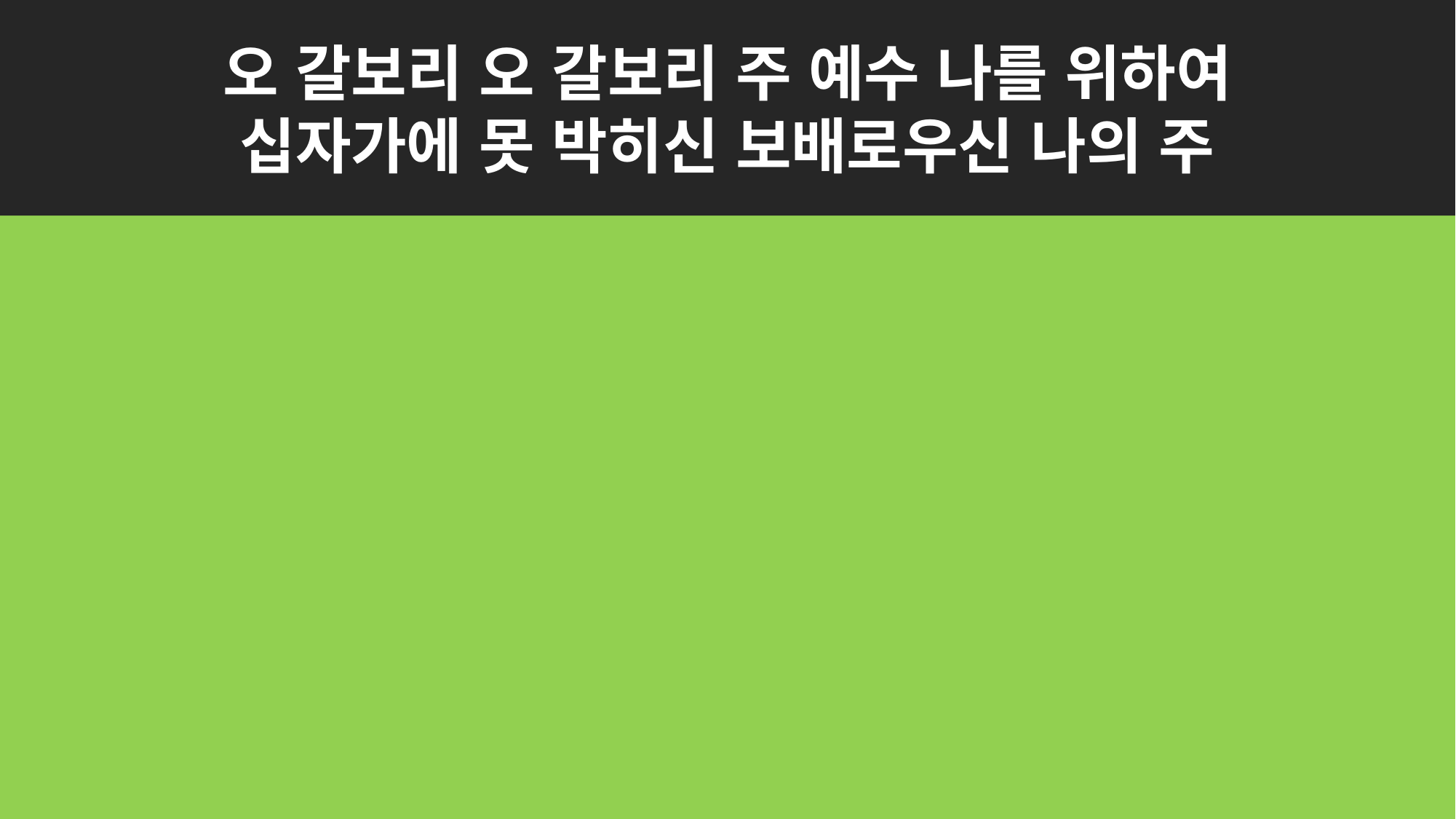

오 갈보리 오 갈보리 주 예수 나를 위하여
십자가에 못 박히신 보배로우신 나의 주